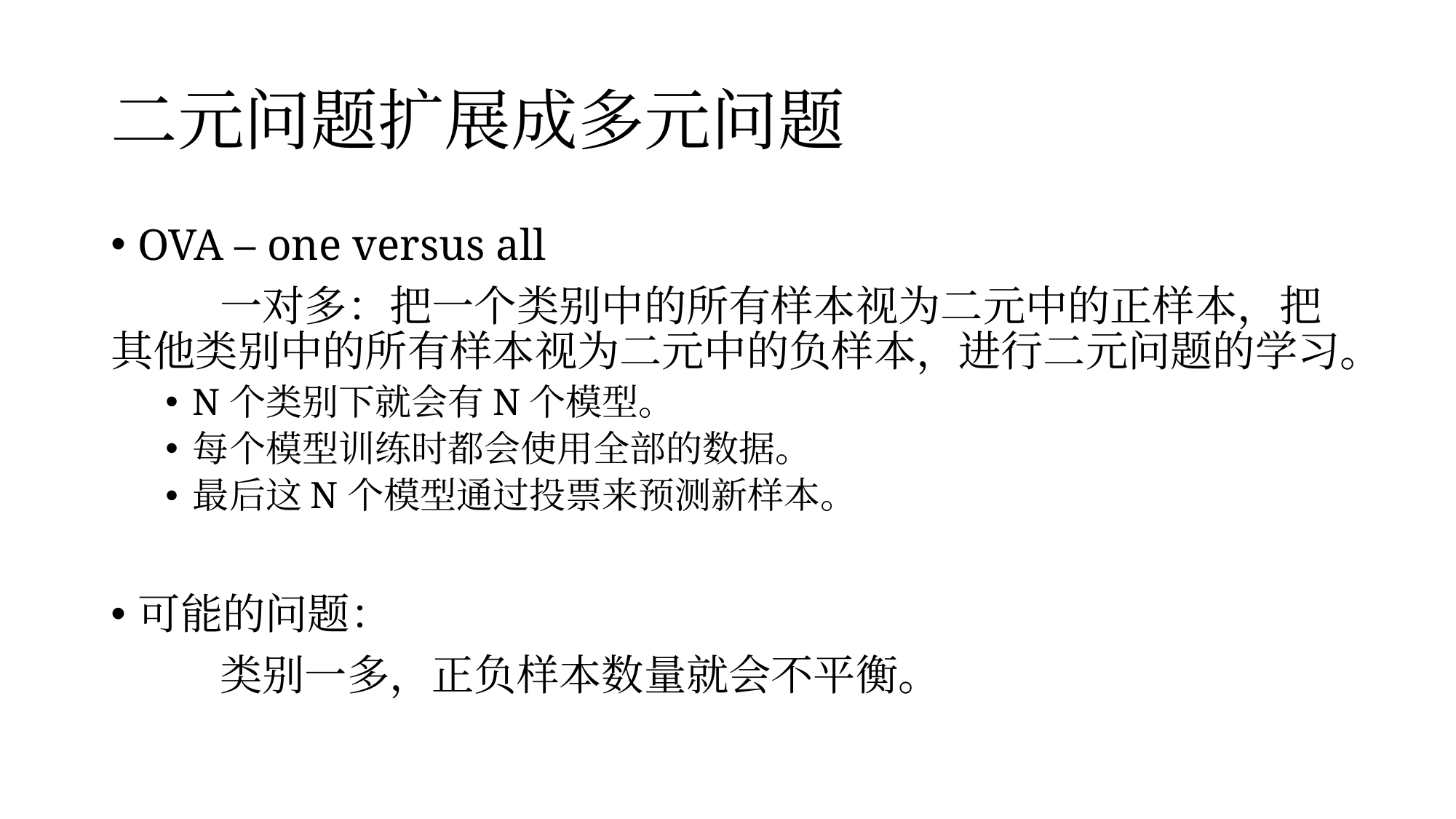

# 二元问题扩展成多元问题
OVA – one versus all
	一对多：把一个类别中的所有样本视为二元中的正样本，把其他类别中的所有样本视为二元中的负样本，进行二元问题的学习。
N个类别下就会有N个模型。
每个模型训练时都会使用全部的数据。
最后这N个模型通过投票来预测新样本。

可能的问题：
	类别一多，正负样本数量就会不平衡。